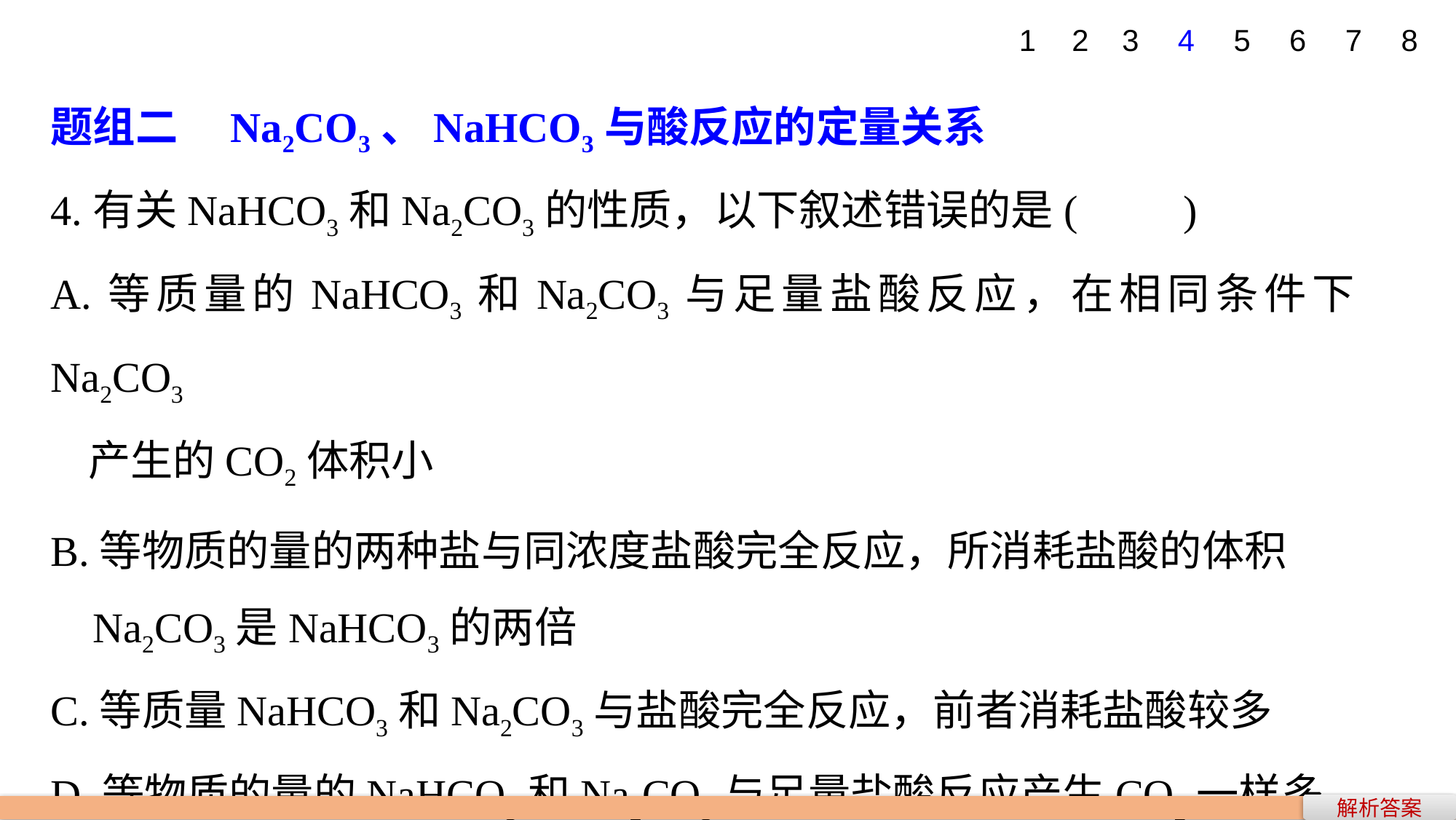

1
2
3
4
5
6
7
8
题组二　Na2CO3、NaHCO3与酸反应的定量关系
4.有关NaHCO3和Na2CO3的性质，以下叙述错误的是(　　)
A.等质量的NaHCO3和Na2CO3与足量盐酸反应，在相同条件下Na2CO3
     产生的CO2体积小
B.等物质的量的两种盐与同浓度盐酸完全反应，所消耗盐酸的体积
    Na2CO3是NaHCO3的两倍
C.等质量NaHCO3和Na2CO3与盐酸完全反应，前者消耗盐酸较多
D.等物质的量的NaHCO3和Na2CO3与足量盐酸反应产生CO2一样多
解析答案